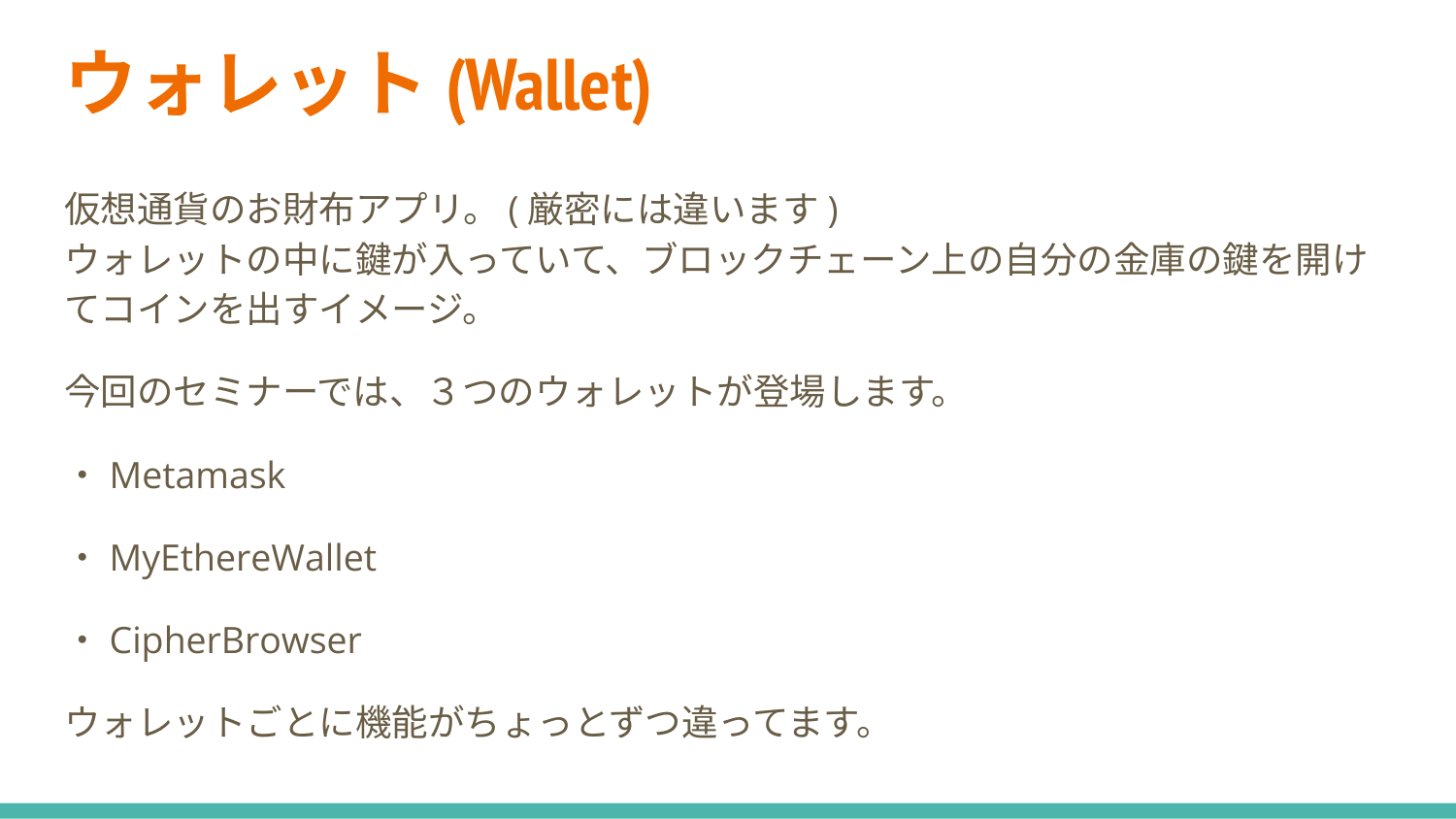

# ウォレット(Wallet)
仮想通貨のお財布アプリ。(厳密には違います)
ウォレットの中に鍵が入っていて、ブロックチェーン上の自分の金庫の鍵を開けてコインを出すイメージ。
今回のセミナーでは、３つのウォレットが登場します。
・Metamask
・MyEthereWallet
・CipherBrowser
ウォレットごとに機能がちょっとずつ違ってます。